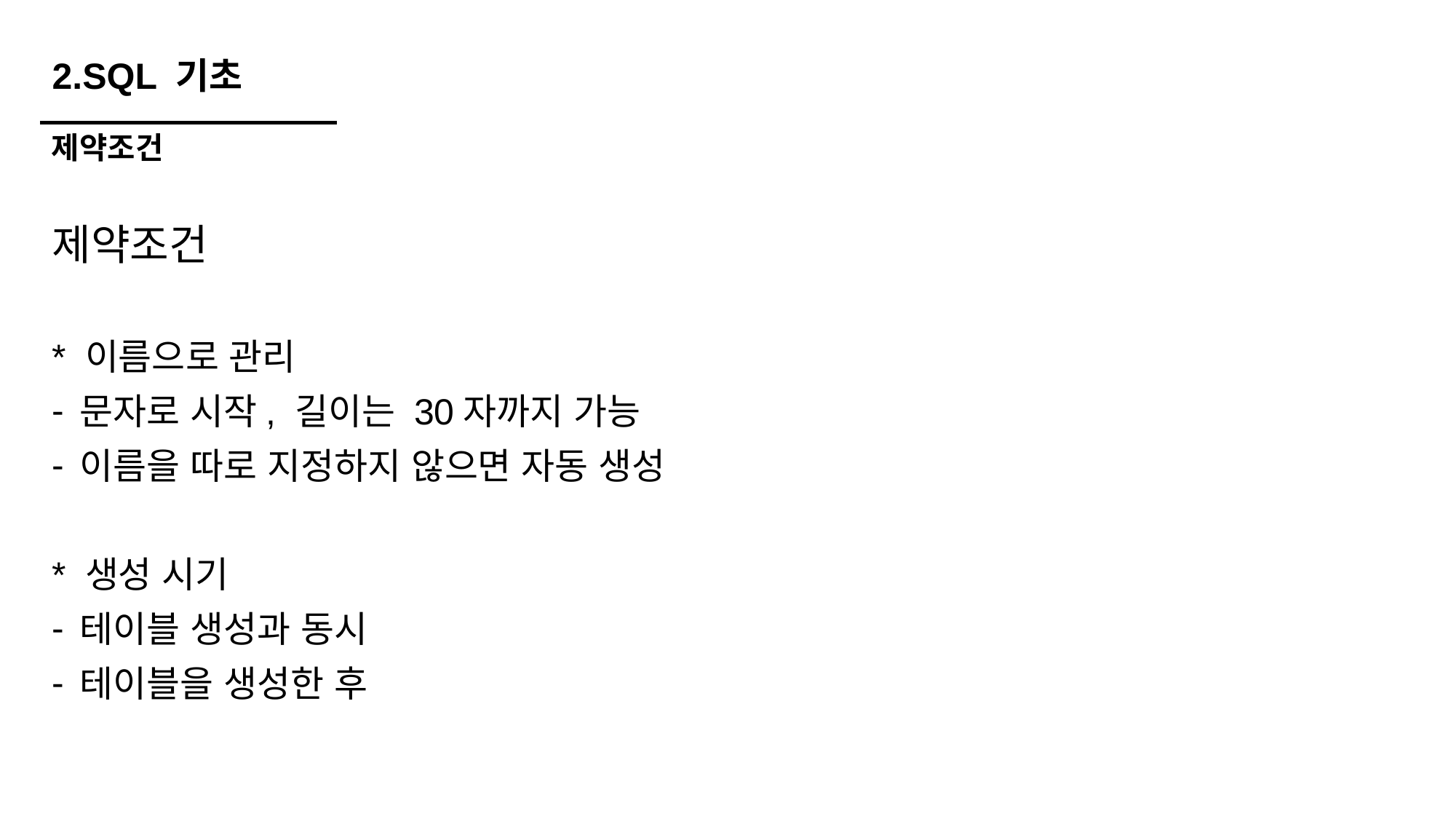

# 2.SQL 기초
제약조건
제약조건

* 이름으로 관리
문자로 시작, 길이는 30자까지 가능
이름을 따로 지정하지 않으면 자동 생성

* 생성 시기
테이블 생성과 동시
테이블을 생성한 후